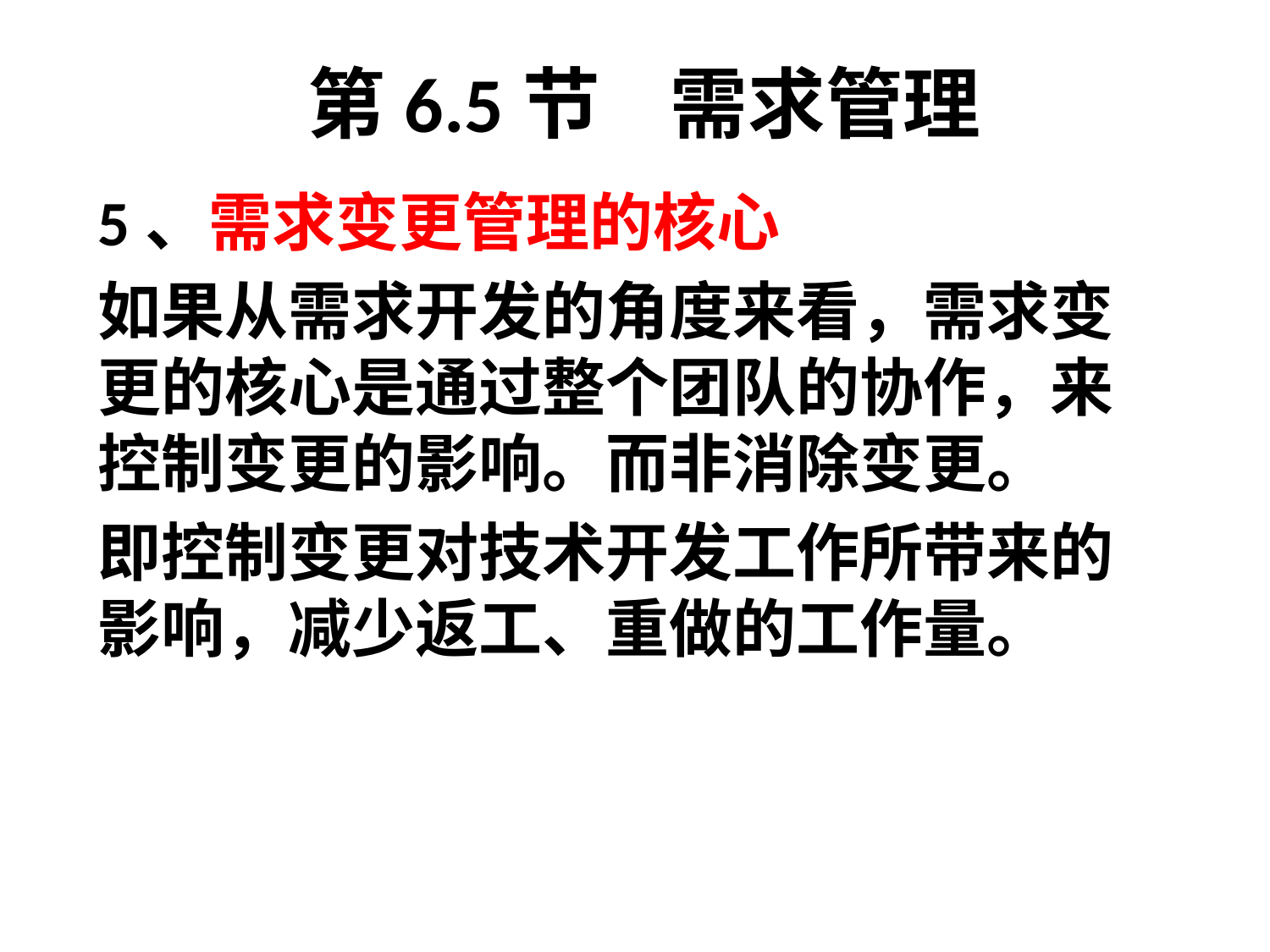

# 第6.5节    需求管理
5、需求变更管理的核心
如果从需求开发的角度来看，需求变更的核心是通过整个团队的协作，来控制变更的影响。而非消除变更。
即控制变更对技术开发工作所带来的影响，减少返工、重做的工作量。